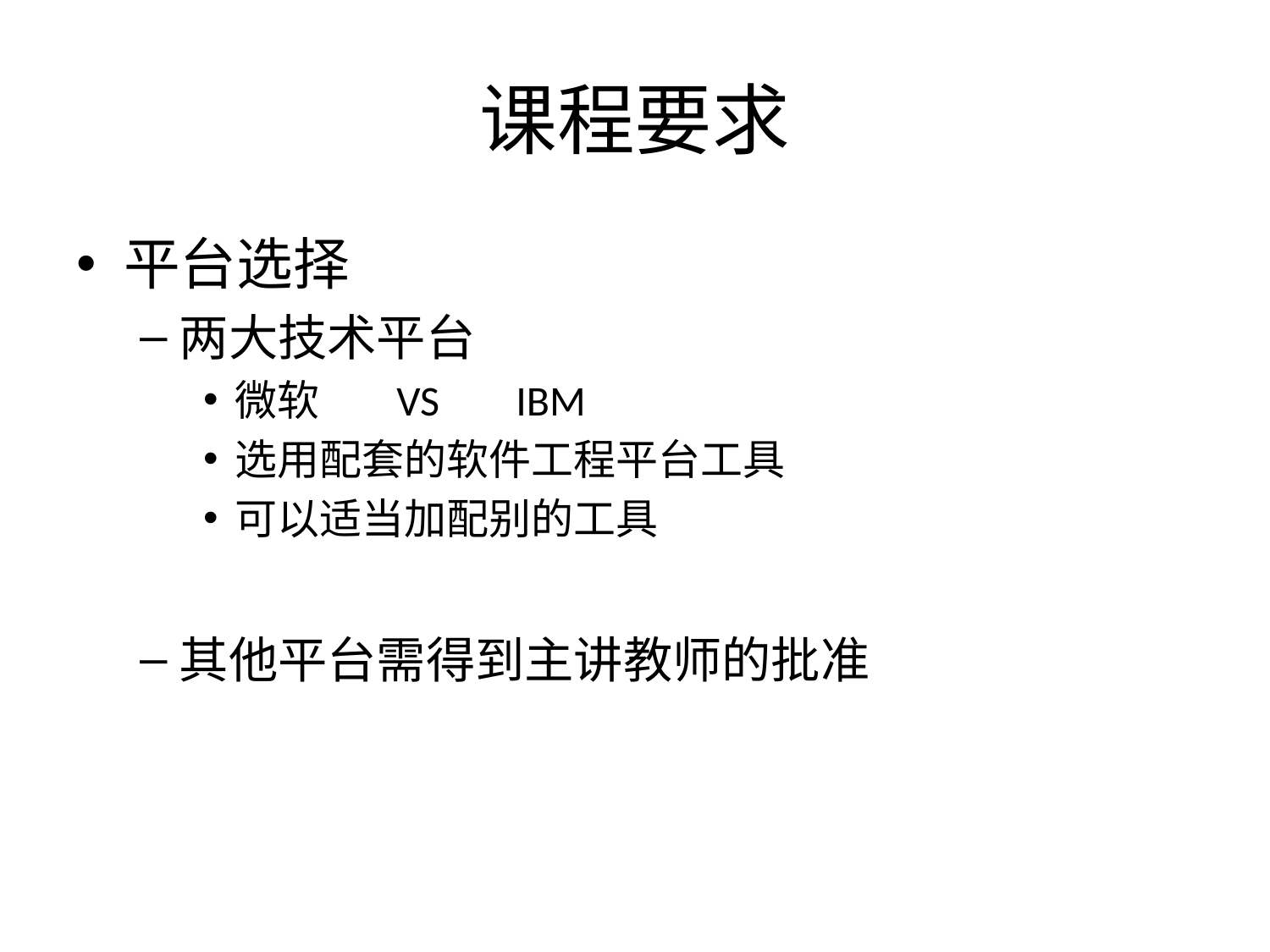

# 课程要求
平台选择
两大技术平台
微软       VS        IBM
选用配套的软件工程平台工具
可以适当加配别的工具

其他平台需得到主讲教师的批准